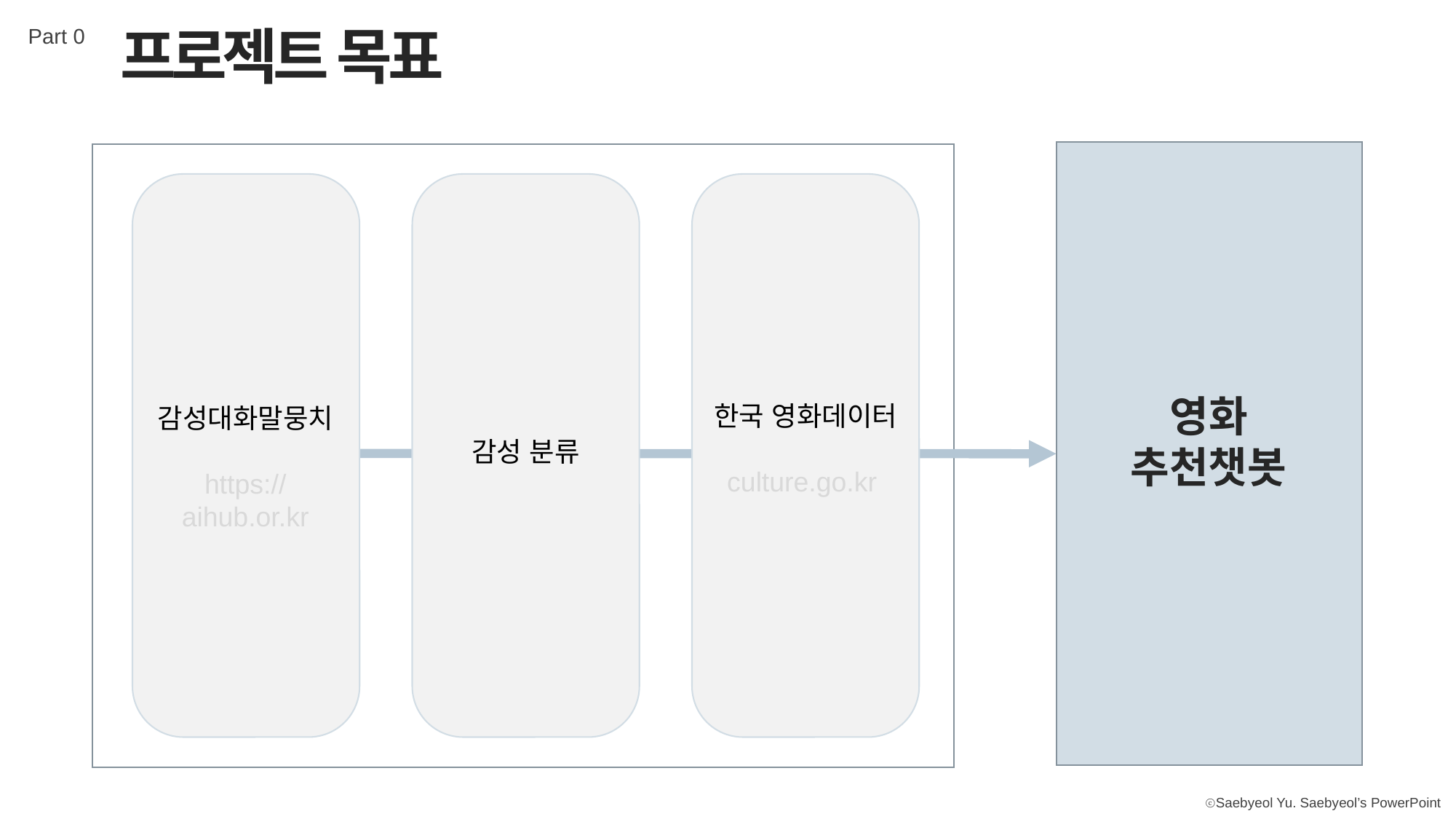

프로젝트 목표
Part 0

영화 추천챗봇
한국 영화데이터

culture.go.kr
감성대화말뭉치

https://aihub.or.kr
감성 분류